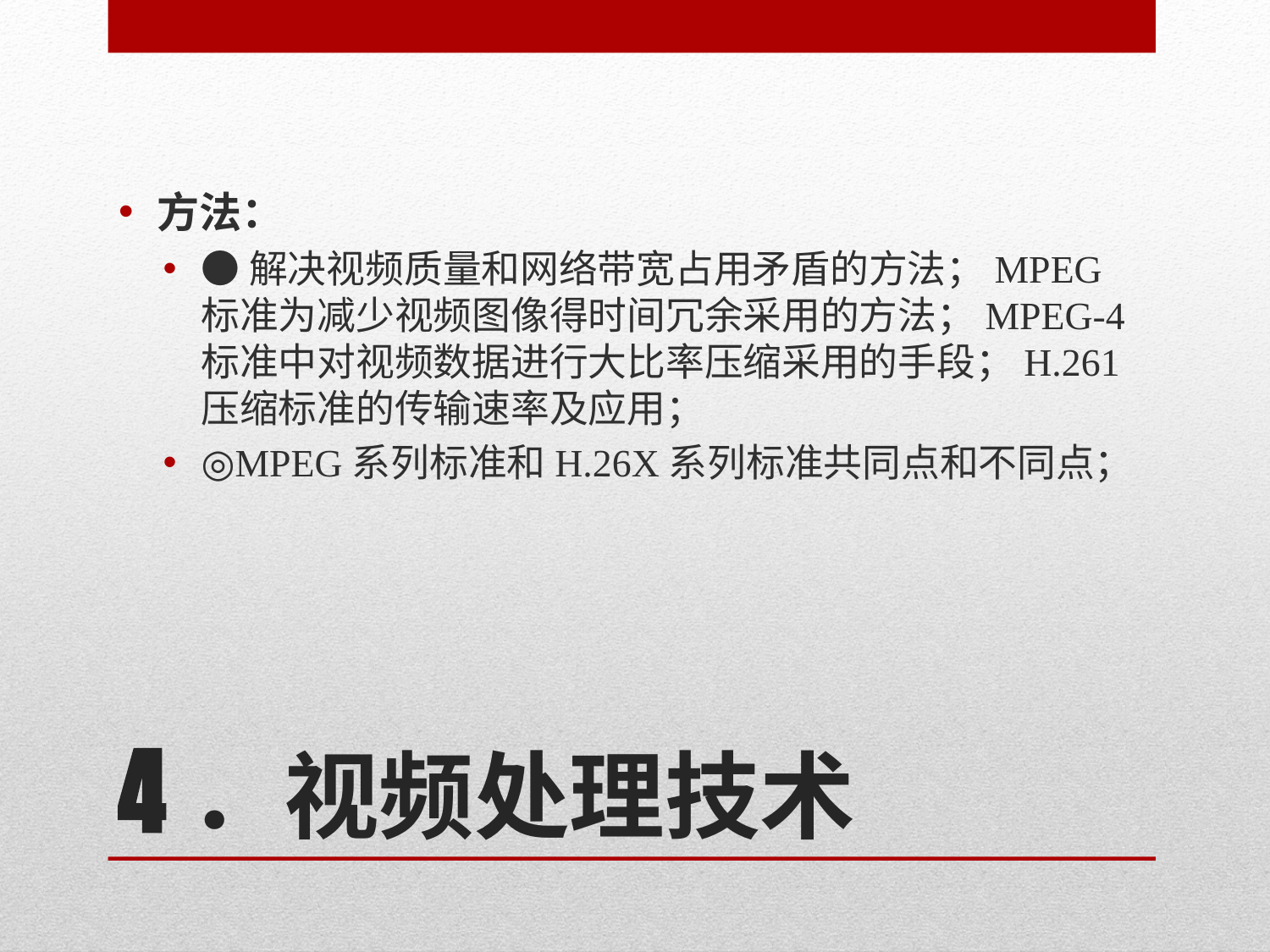

方法：
●解决视频质量和网络带宽占用矛盾的方法；MPEG标准为减少视频图像得时间冗余采用的方法；MPEG-4标准中对视频数据进行大比率压缩采用的手段；H.261压缩标准的传输速率及应用；
◎MPEG系列标准和H.26X系列标准共同点和不同点；

# 4．视频处理技术